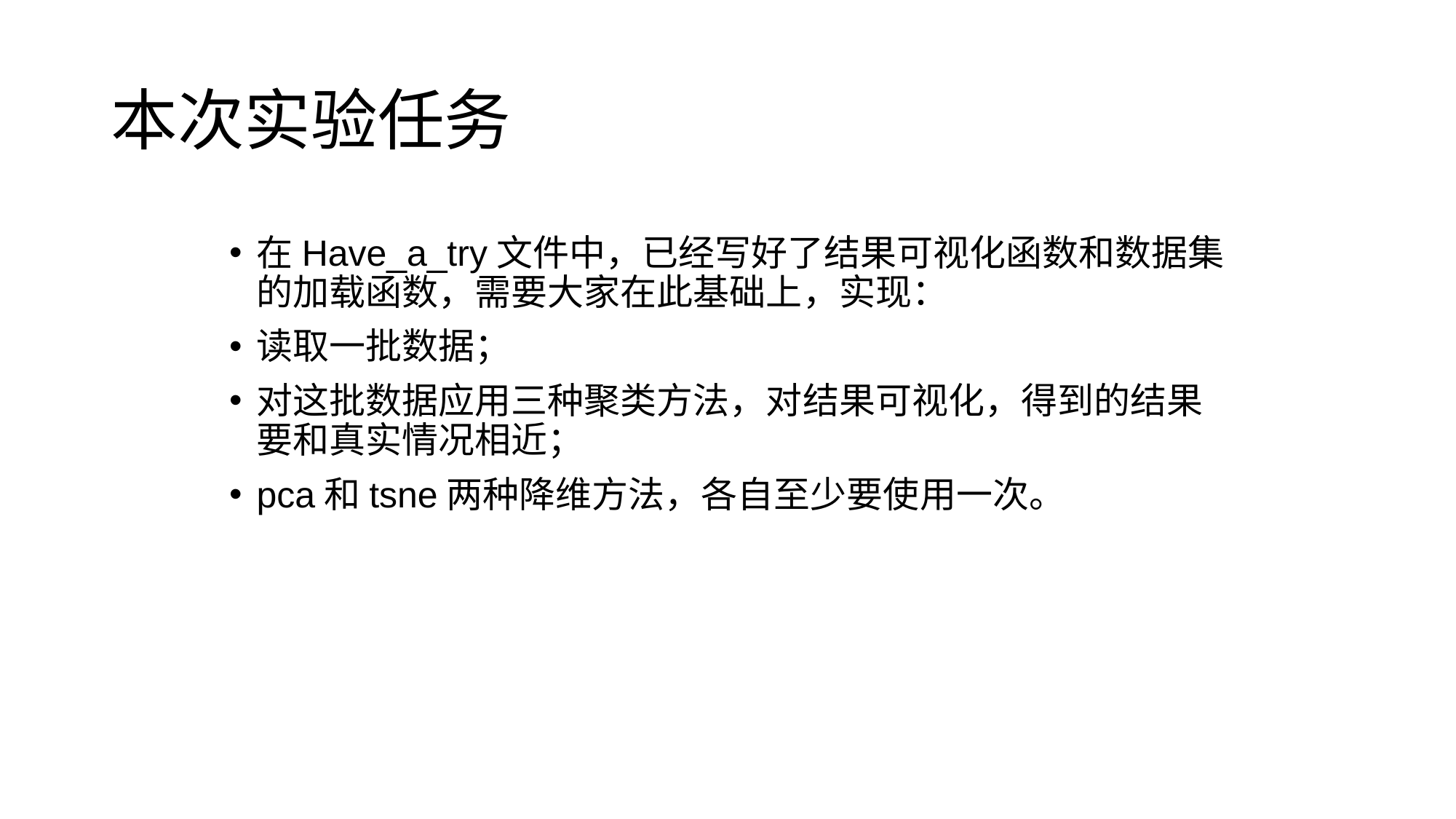

# 本次实验任务
在Have_a_try文件中，已经写好了结果可视化函数和数据集的加载函数，需要大家在此基础上，实现：
读取一批数据；
对这批数据应用三种聚类方法，对结果可视化，得到的结果要和真实情况相近；
pca和tsne两种降维方法，各自至少要使用一次。